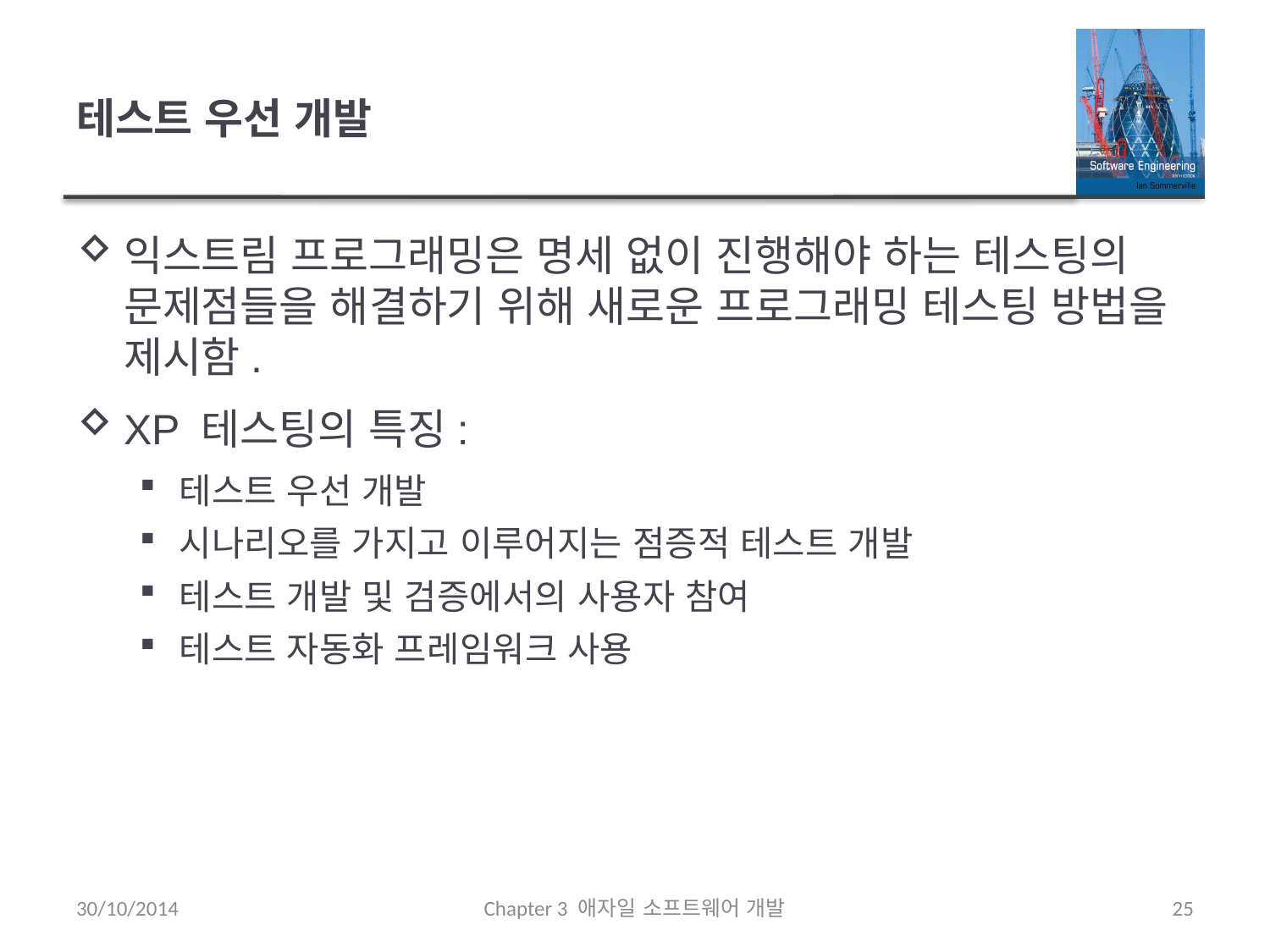

# 테스트 우선 개발
익스트림 프로그래밍은 명세 없이 진행해야 하는 테스팅의 문제점들을 해결하기 위해 새로운 프로그래밍 테스팅 방법을 제시함.
XP 테스팅의 특징:
테스트 우선 개발
시나리오를 가지고 이루어지는 점증적 테스트 개발
테스트 개발 및 검증에서의 사용자 참여
테스트 자동화 프레임워크 사용
30/10/2014
Chapter 3 애자일 소프트웨어 개발
25